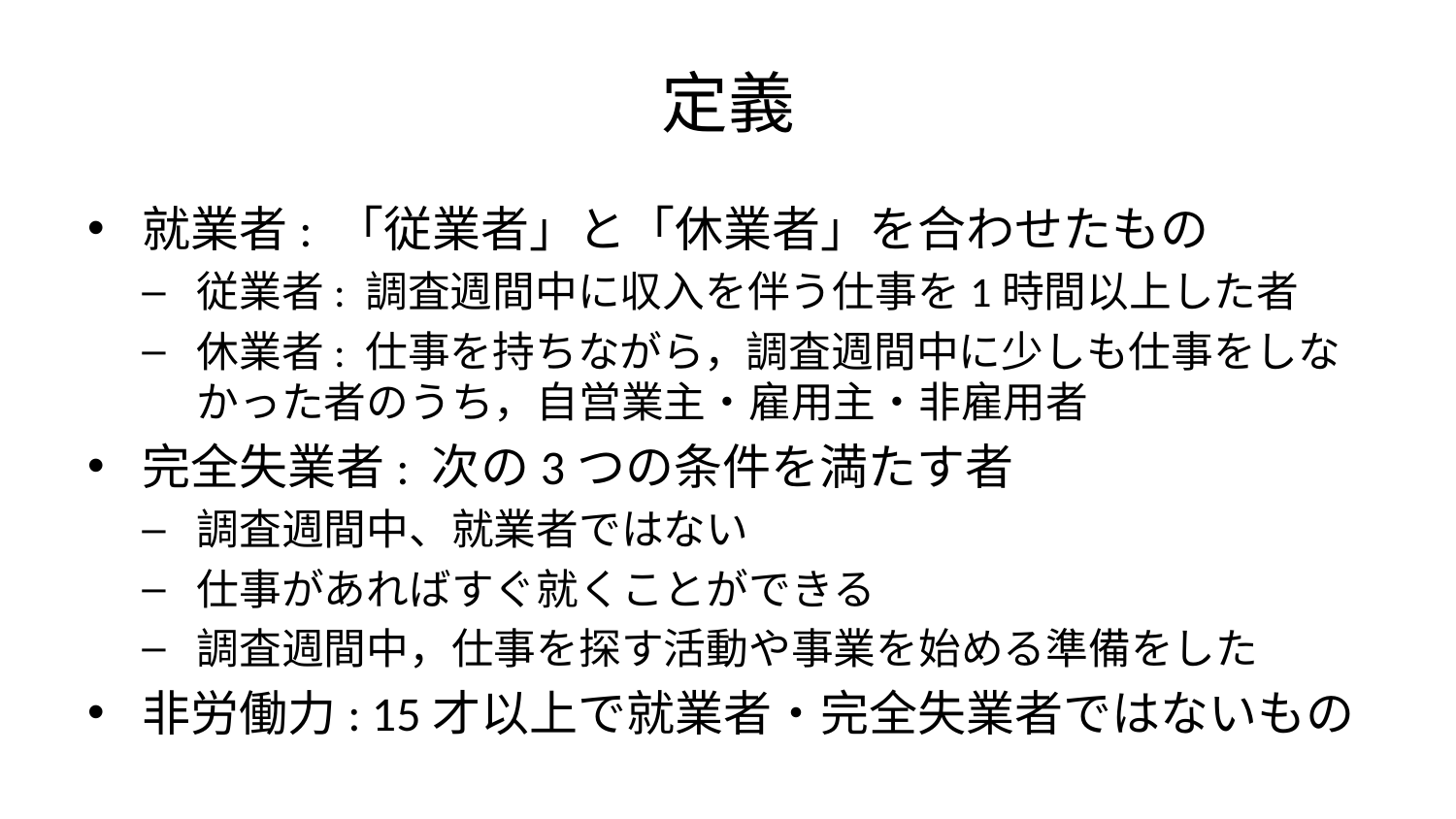

# 定義
就業者: 「従業者」と「休業者」を合わせたもの
従業者: 調査週間中に収入を伴う仕事を1時間以上した者
休業者: 仕事を持ちながら，調査週間中に少しも仕事をしなかった者のうち，自営業主・雇用主・非雇用者
完全失業者: 次の3つの条件を満たす者
調査週間中、就業者ではない
仕事があればすぐ就くことができる
調査週間中，仕事を探す活動や事業を始める準備をした
非労働力: 15才以上で就業者・完全失業者ではないもの